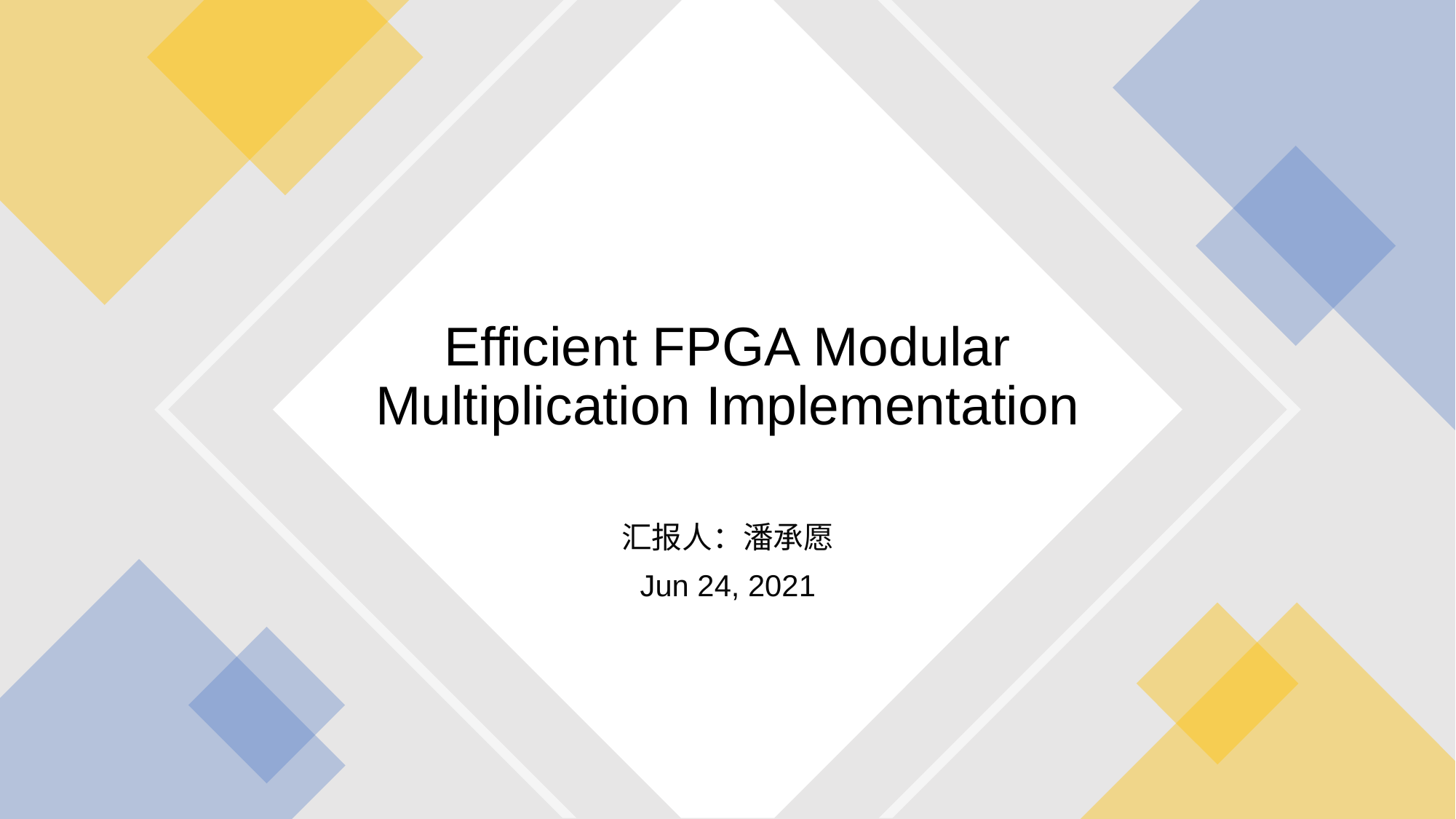

# Efficient FPGA Modular Multiplication Implementation
汇报人：潘承愿
Jun 24, 2021